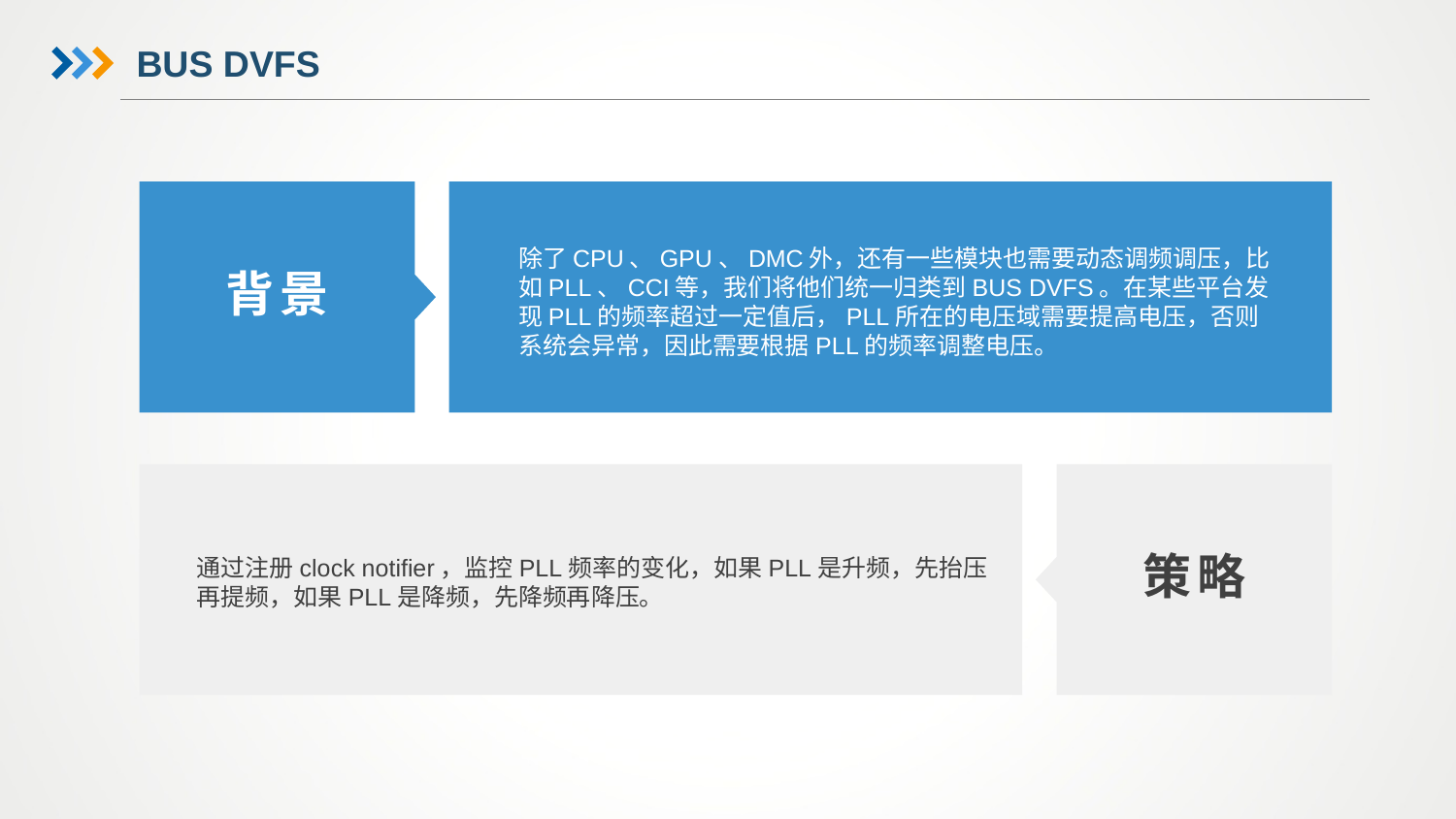

BUS DVFS

除了CPU、GPU、DMC外，还有一些模块也需要动态调频调压，比如PLL、CCI等，我们将他们统一归类到BUS DVFS。在某些平台发现PLL的频率超过一定值后，PLL所在的电压域需要提高电压，否则系统会异常，因此需要根据PLL的频率调整电压。

背景

策略
通过注册clock notifier，监控PLL频率的变化，如果PLL是升频，先抬压再提频，如果PLL是降频，先降频再降压。